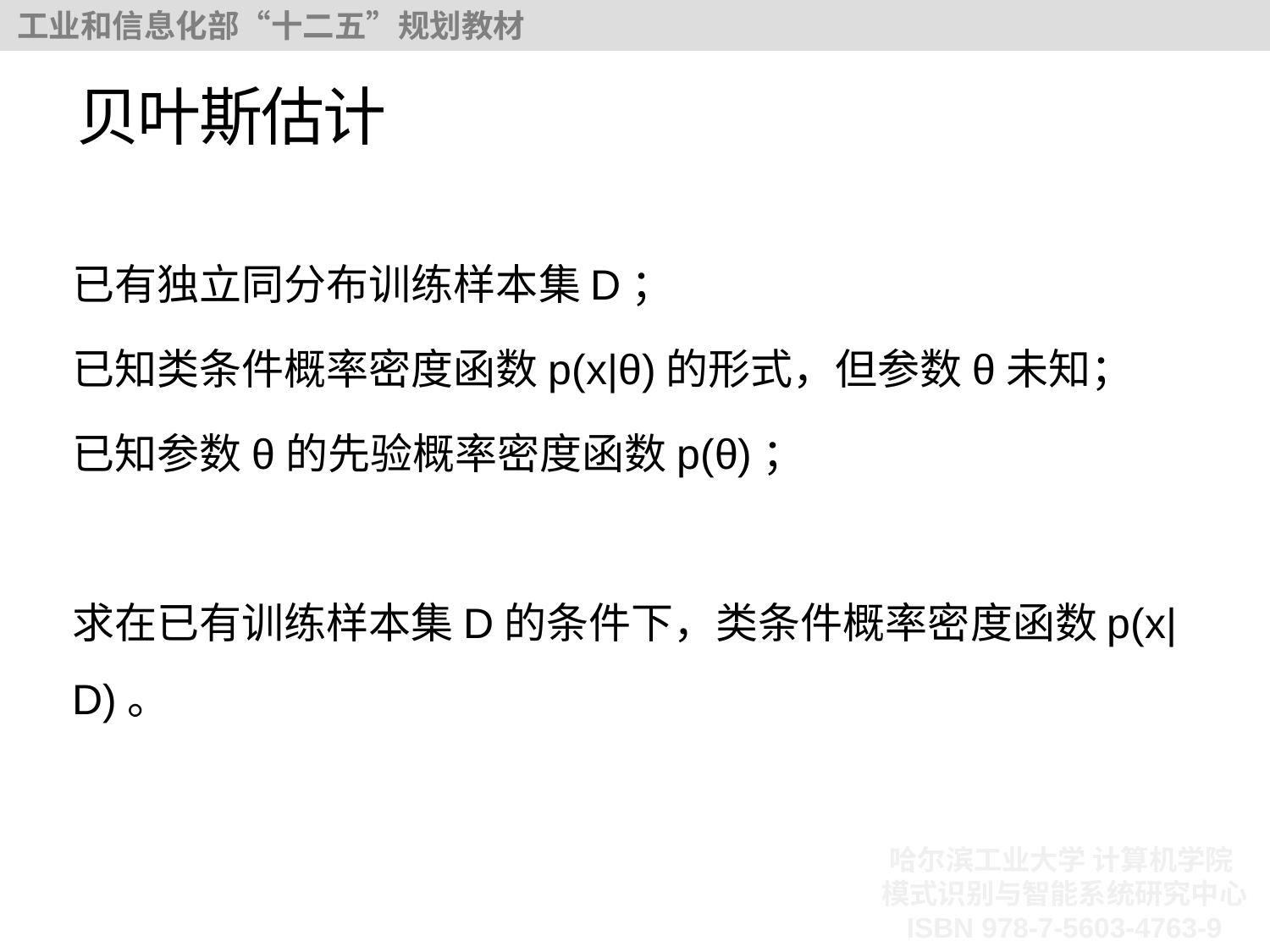

# 贝叶斯估计
已有独立同分布训练样本集D；
已知类条件概率密度函数p(x|θ)的形式，但参数θ未知；
已知参数θ的先验概率密度函数p(θ)；

求在已有训练样本集D的条件下，类条件概率密度函数p(x|D)。